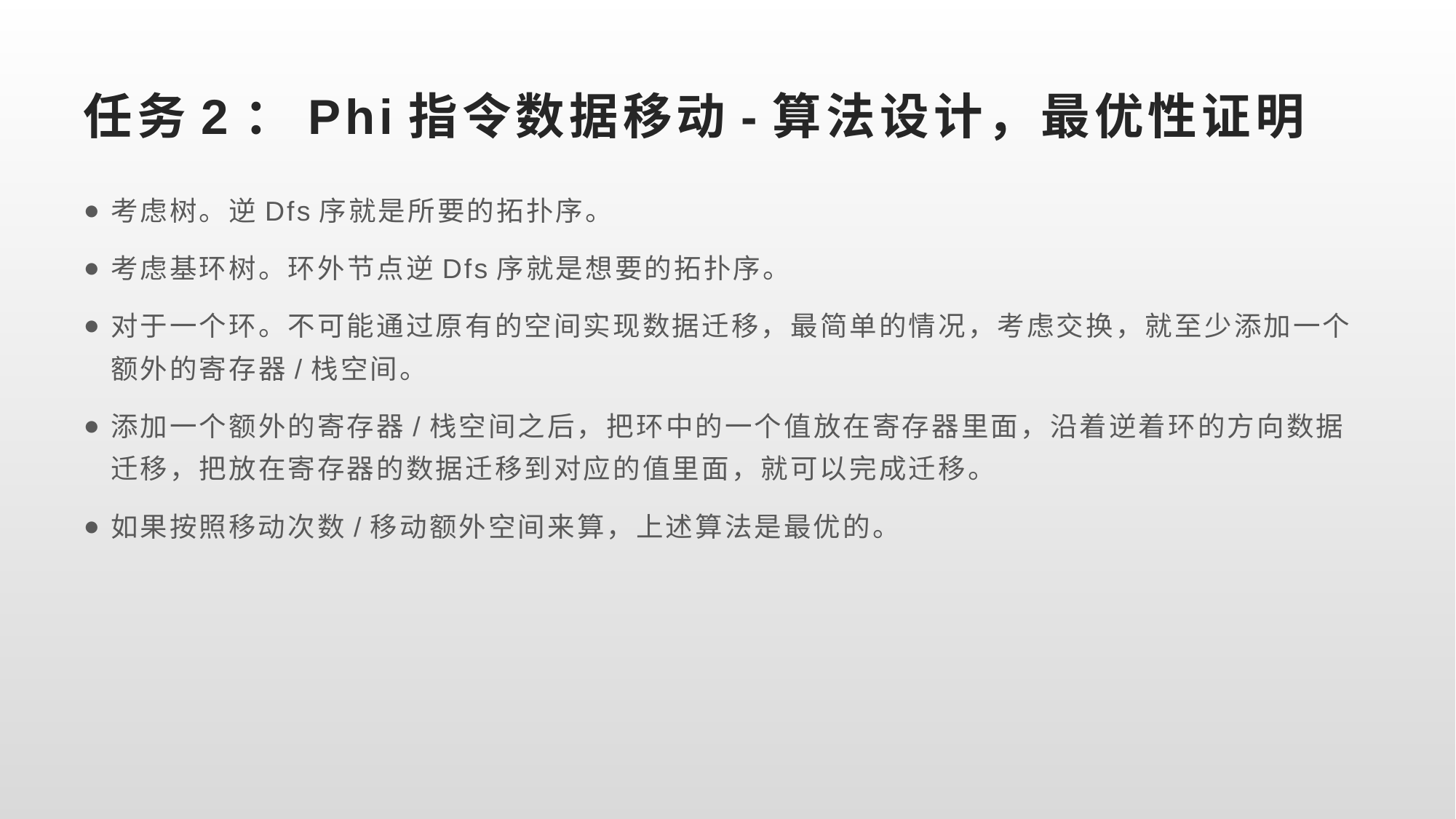

# 任务2：Phi指令数据移动-算法设计，最优性证明
考虑树。逆Dfs序就是所要的拓扑序。
考虑基环树。环外节点逆Dfs序就是想要的拓扑序。
对于一个环。不可能通过原有的空间实现数据迁移，最简单的情况，考虑交换，就至少添加一个额外的寄存器/栈空间。
添加一个额外的寄存器/栈空间之后，把环中的一个值放在寄存器里面，沿着逆着环的方向数据迁移，把放在寄存器的数据迁移到对应的值里面，就可以完成迁移。
如果按照移动次数/移动额外空间来算，上述算法是最优的。